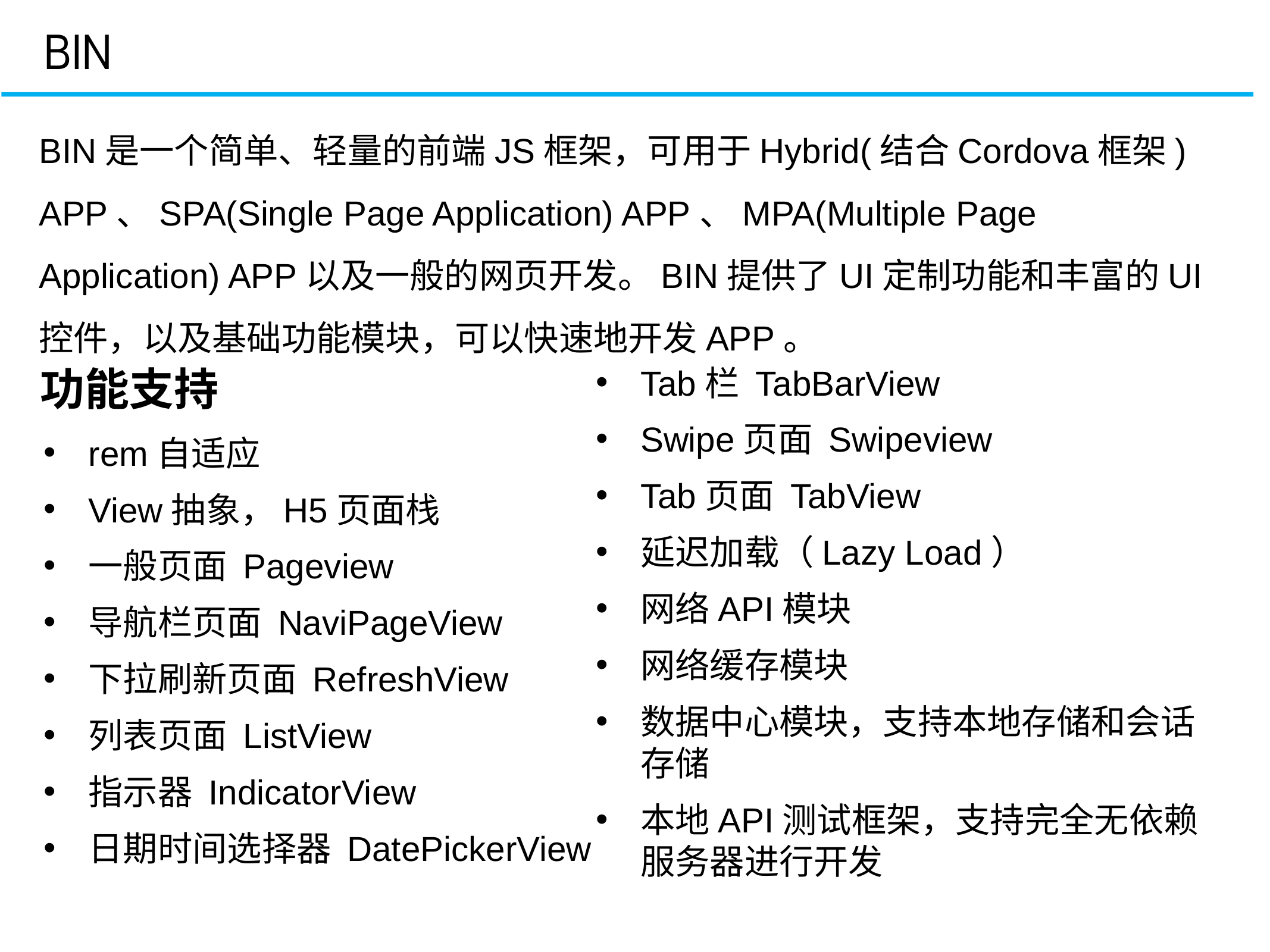

BIN

BIN是一个简单、轻量的前端JS框架，可用于Hybrid(结合Cordova框架) APP、SPA(Single Page Application) APP、MPA(Multiple Page Application) APP以及一般的网页开发。BIN提供了UI定制功能和丰富的UI控件，以及基础功能模块，可以快速地开发APP。
功能支持
Tab栏 TabBarView
Swipe页面 Swipeview
Tab页面 TabView
延迟加载（Lazy Load）
网络API模块
网络缓存模块
数据中心模块，支持本地存储和会话存储
本地API测试框架，支持完全无依赖服务器进行开发
Baidu地图

rem自适应
View抽象，H5页面栈
一般页面 Pageview
导航栏页面 NaviPageView
下拉刷新页面 RefreshView
列表页面 ListView
指示器 IndicatorView
日期时间选择器 DatePickerView
Alert框 AlertView